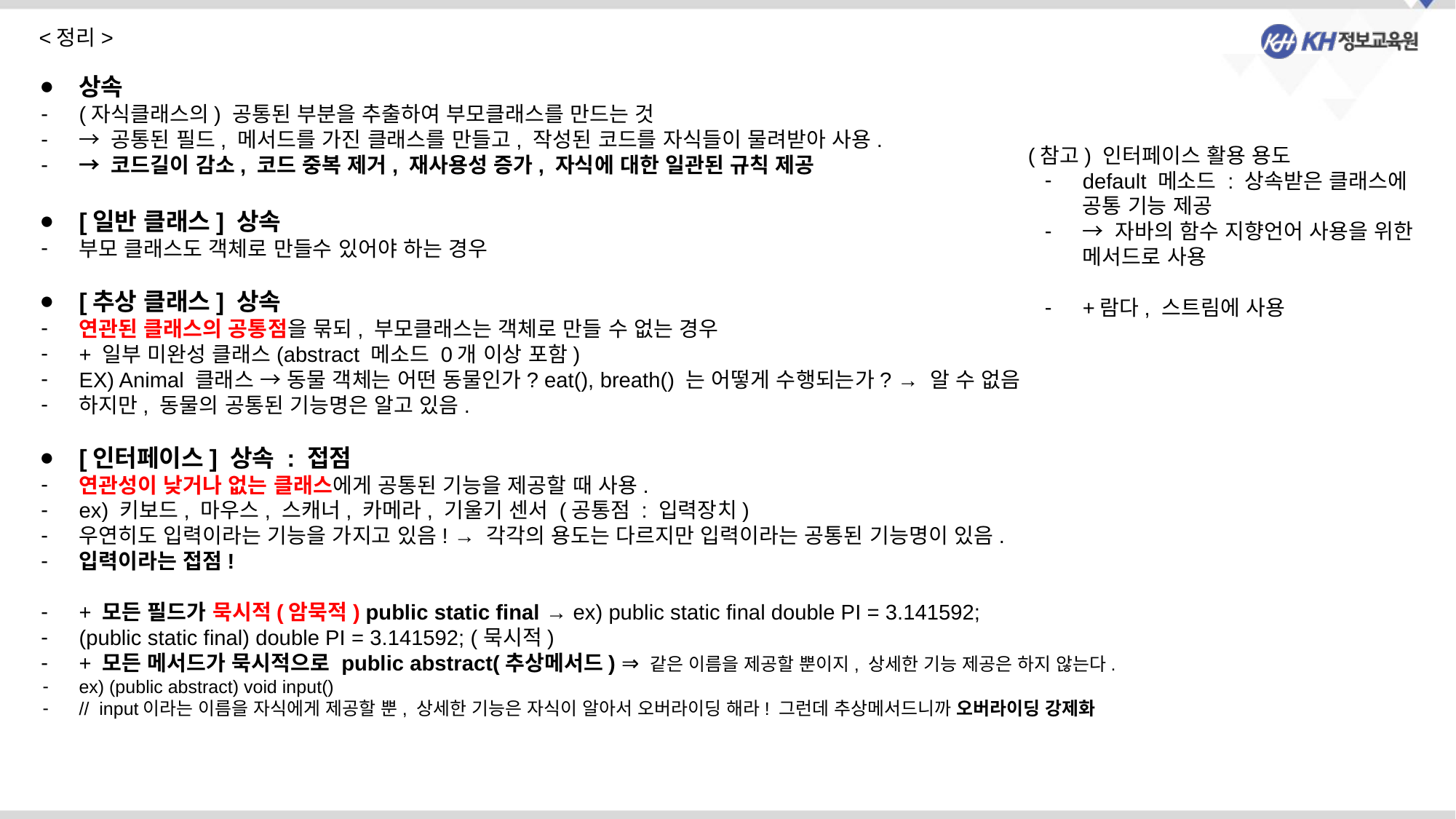

<정리>
상속
(자식클래스의) 공통된 부분을 추출하여 부모클래스를 만드는 것
→ 공통된 필드, 메서드를 가진 클래스를 만들고, 작성된 코드를 자식들이 물려받아 사용.
→ 코드길이 감소, 코드 중복 제거, 재사용성 증가, 자식에 대한 일관된 규칙 제공

[일반 클래스] 상속
부모 클래스도 객체로 만들수 있어야 하는 경우

[추상 클래스] 상속
연관된 클래스의 공통점을 묶되, 부모클래스는 객체로 만들 수 없는 경우
+ 일부 미완성 클래스(abstract 메소드 0개 이상 포함)
EX) Animal 클래스 → 동물 객체는 어떤 동물인가? eat(), breath() 는 어떻게 수행되는가? → 알 수 없음
하지만, 동물의 공통된 기능명은 알고 있음.

[인터페이스] 상속 : 접점
연관성이 낮거나 없는 클래스에게 공통된 기능을 제공할 때 사용.
ex) 키보드, 마우스, 스캐너, 카메라, 기울기 센서 (공통점 : 입력장치)
우연히도 입력이라는 기능을 가지고 있음! → 각각의 용도는 다르지만 입력이라는 공통된 기능명이 있음.
입력이라는 접점!

+ 모든 필드가 묵시적(암묵적) public static final → ex) public static final double PI = 3.141592;
(public static final) double PI = 3.141592; (묵시적)
+ 모든 메서드가 묵시적으로 public abstract(추상메서드) ⇒ 같은 이름을 제공할 뿐이지, 상세한 기능 제공은 하지 않는다.
ex) (public abstract) void input()
//  input이라는 이름을 자식에게 제공할 뿐, 상세한 기능은 자식이 알아서 오버라이딩 해라! 그런데 추상메서드니까 오버라이딩 강제화
(참고) 인터페이스 활용 용도
default 메소드 : 상속받은 클래스에 공통 기능 제공
→ 자바의 함수 지향언어 사용을 위한 메서드로 사용

+람다, 스트림에 사용